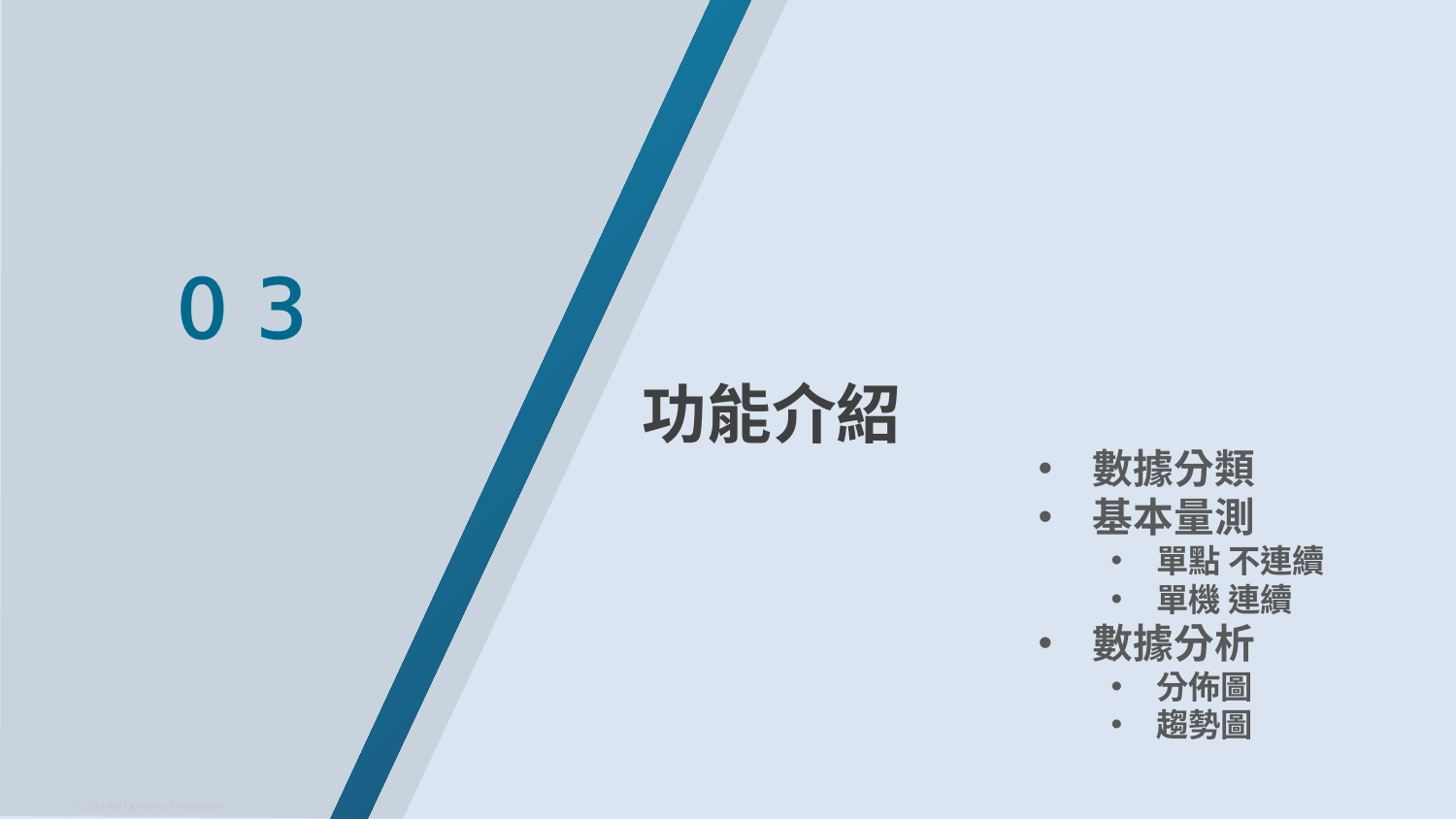

0 3
功能介紹
數據分類
基本量測
單點 不連續
單機 連續
數據分析
分佈圖
趨勢圖